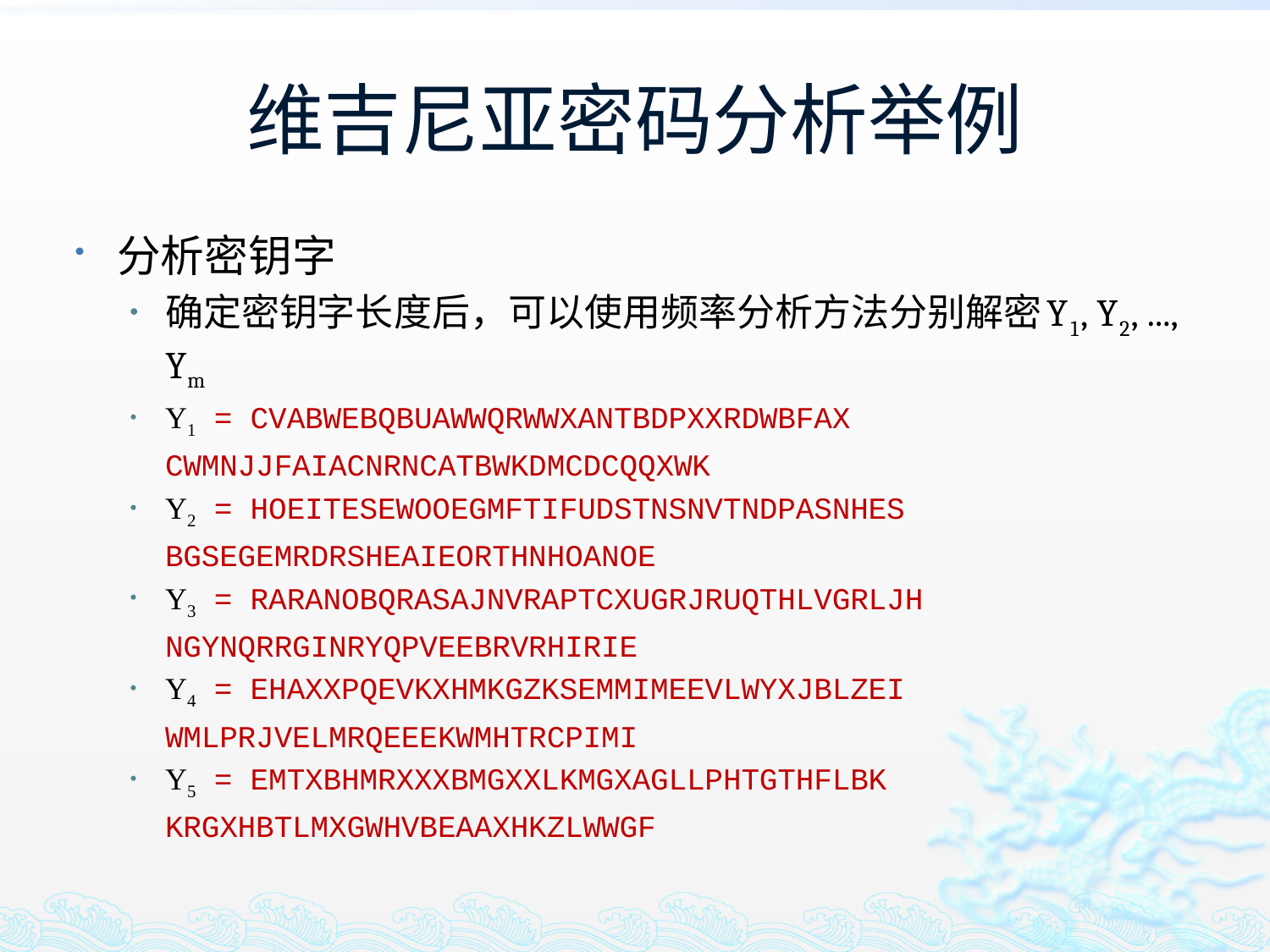

# 维吉尼亚密码分析举例
分析密钥字
确定密钥字长度后，可以使用频率分析方法分别解密Y1, Y2, ..., Ym
Y1 = CVABWEBQBUAWWQRWWXANTBDPXXRDWBFAX
			CWMNJJFAIACNRNCATBWKDMCDCQQXWK
Y2 = HOEITESEWOOEGMFTIFUDSTNSNVTNDPASNHES
			BGSEGEMRDRSHEAIEORTHNHOANOE
Y3 = RARANOBQRASAJNVRAPTCXUGRJRUQTHLVGRLJH
			NGYNQRRGINRYQPVEEBRVRHIRIE
Y4 = EHAXXPQEVKXHMKGZKSEMMIMEEVLWYXJBLZEI
			WMLPRJVELMRQEEEKWMHTRCPIMI
Y5 = EMTXBHMRXXXBMGXXLKMGXAGLLPHTGTHFLBK
			KRGXHBTLMXGWHVBEAAXHKZLWWGF